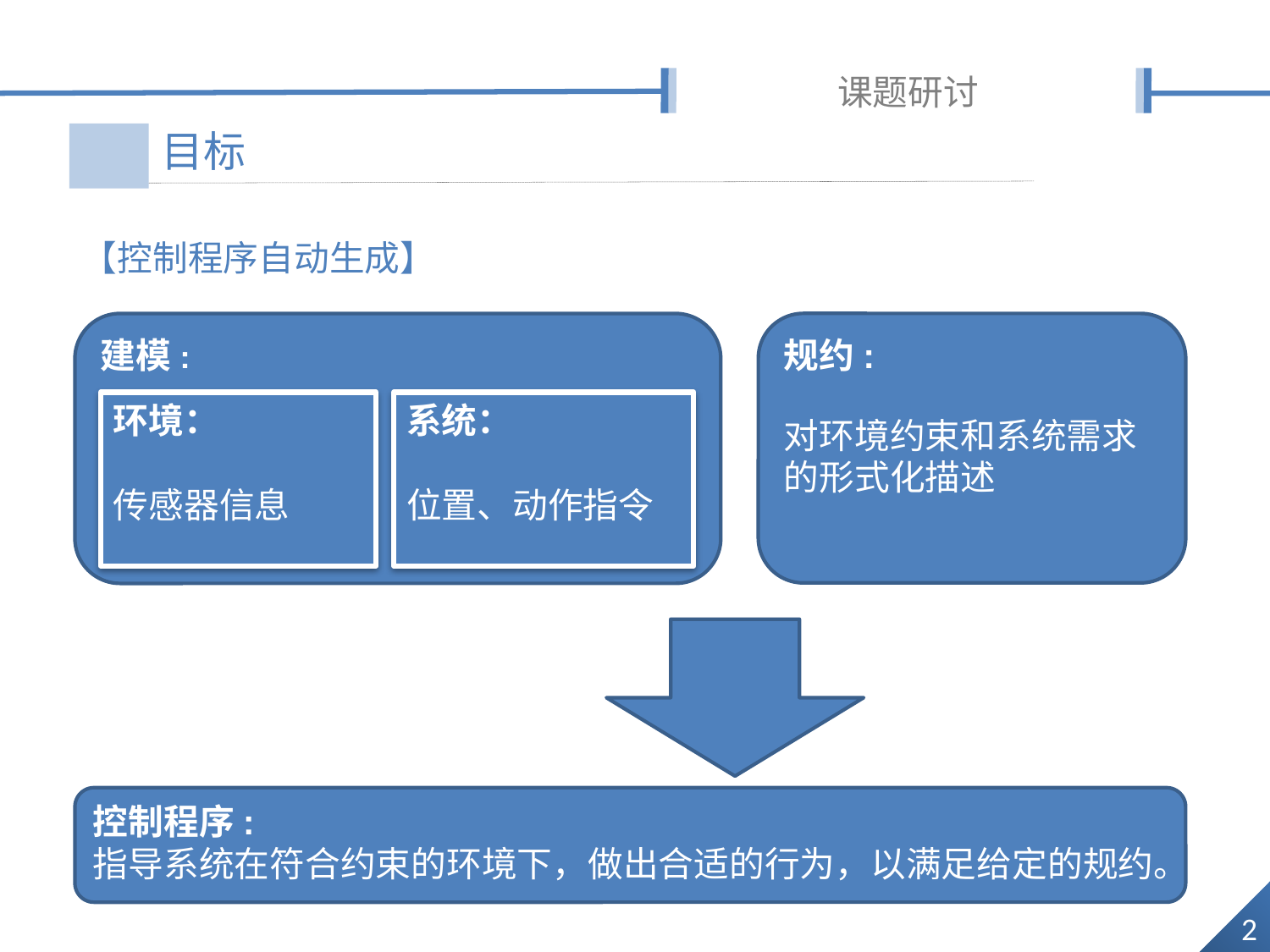

课题研讨
目标

【控制程序自动生成】

建模:
规约:

对环境约束和系统需求的形式化描述
环境：

传感器信息
系统：

位置、动作指令

控制程序:
指导系统在符合约束的环境下，做出合适的行为，以满足给定的规约。
2